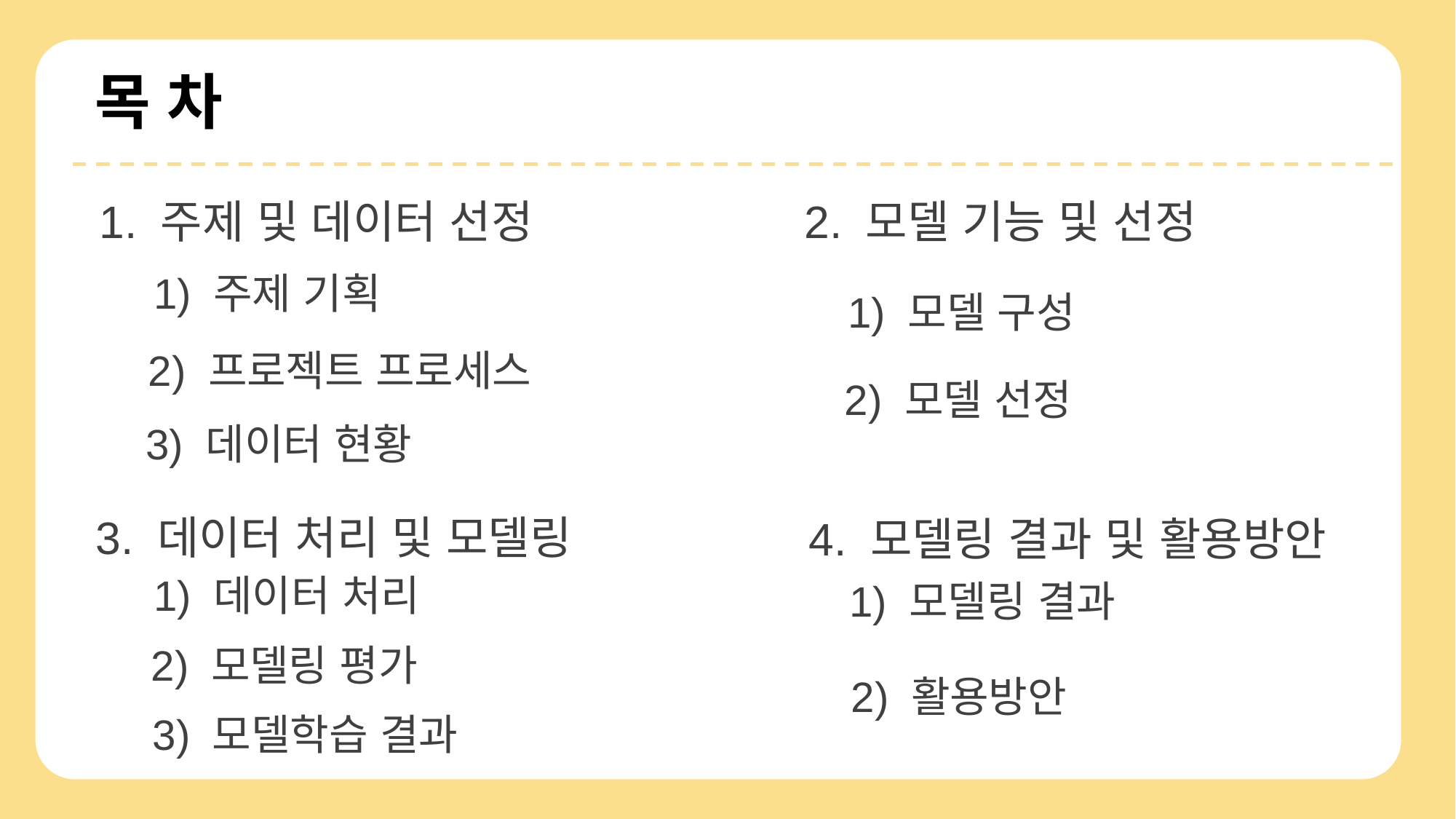

목 차
1. 주제 및 데이터 선정
2. 모델 기능 및 선정
1) 주제 기획
1) 모델 구성
2) 프로젝트 프로세스
2) 모델 선정
3) 데이터 현황
3. 데이터 처리 및 모델링
4. 모델링 결과 및 활용방안
1) 데이터 처리
1) 모델링 결과
2) 모델링 평가
2) 활용방안
3) 모델학습 결과